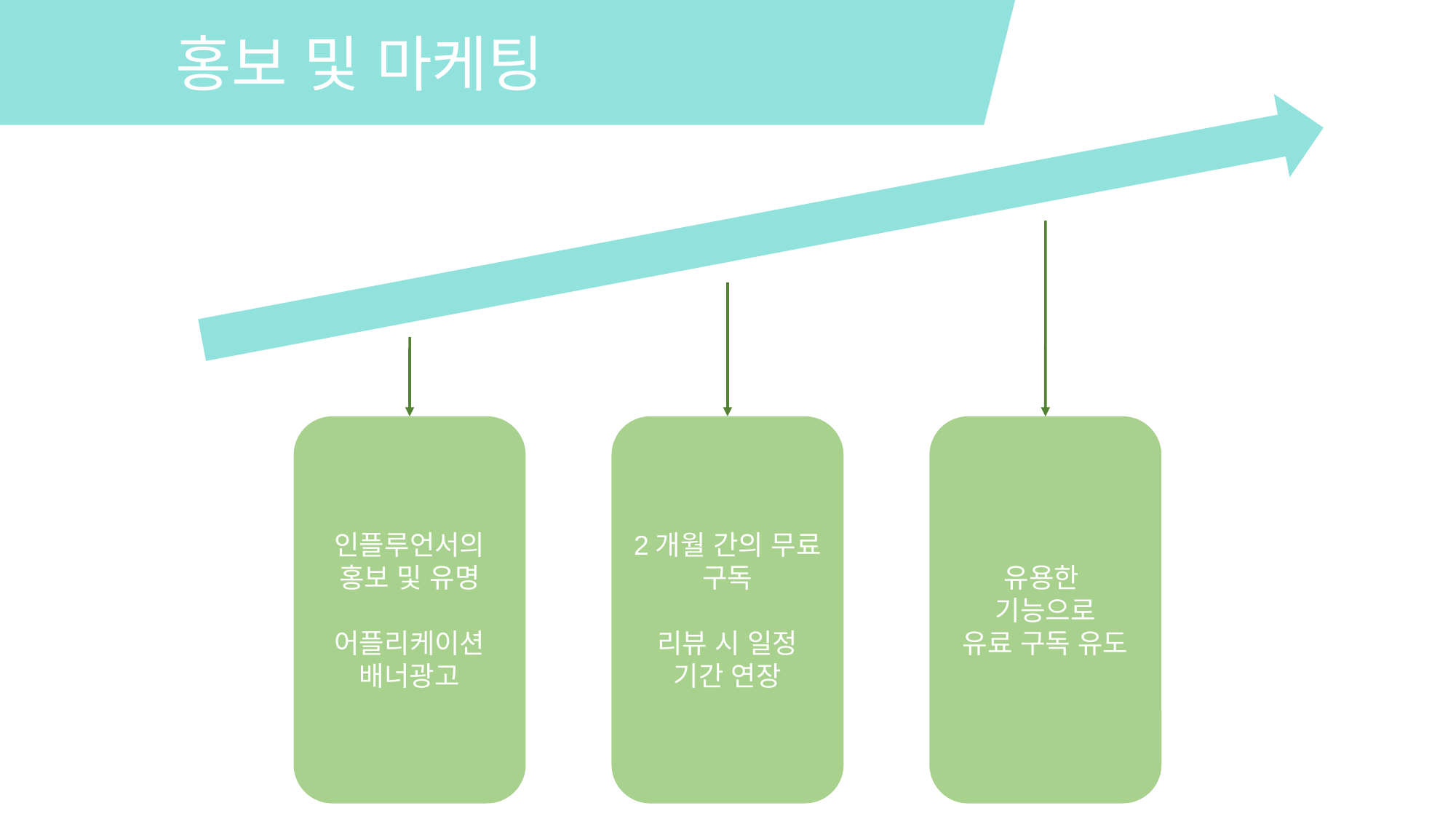

홍보 및 마케팅

인플루언서의 홍보 및 유명

어플리케이션 배너광고
2개월 간의 무료 구독

리뷰 시 일정 기간 연장
유용한
기능으로
유료 구독 유도